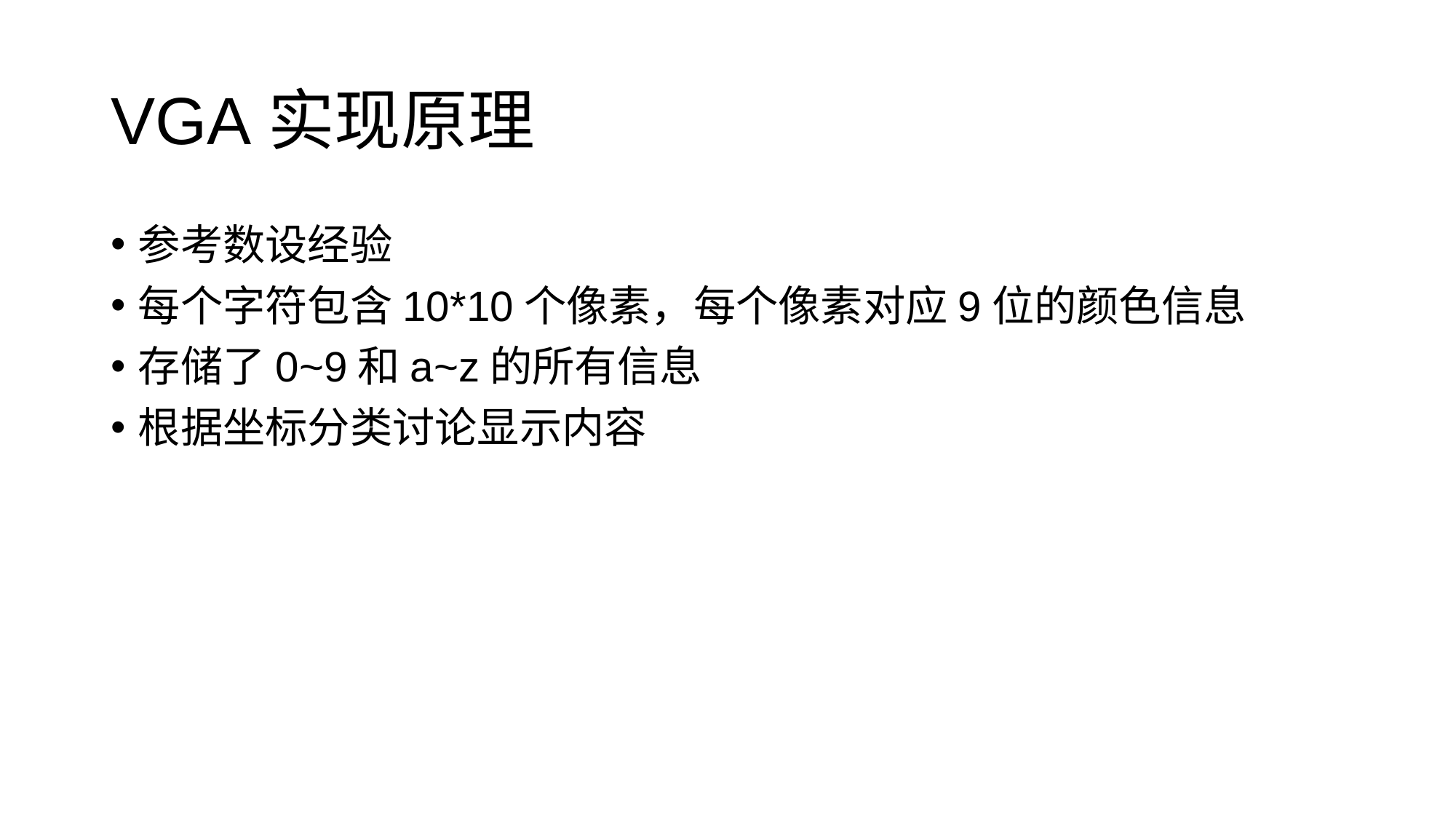

# VGA实现原理
参考数设经验
每个字符包含10*10个像素，每个像素对应9位的颜色信息
存储了0~9和a~z的所有信息
根据坐标分类讨论显示内容